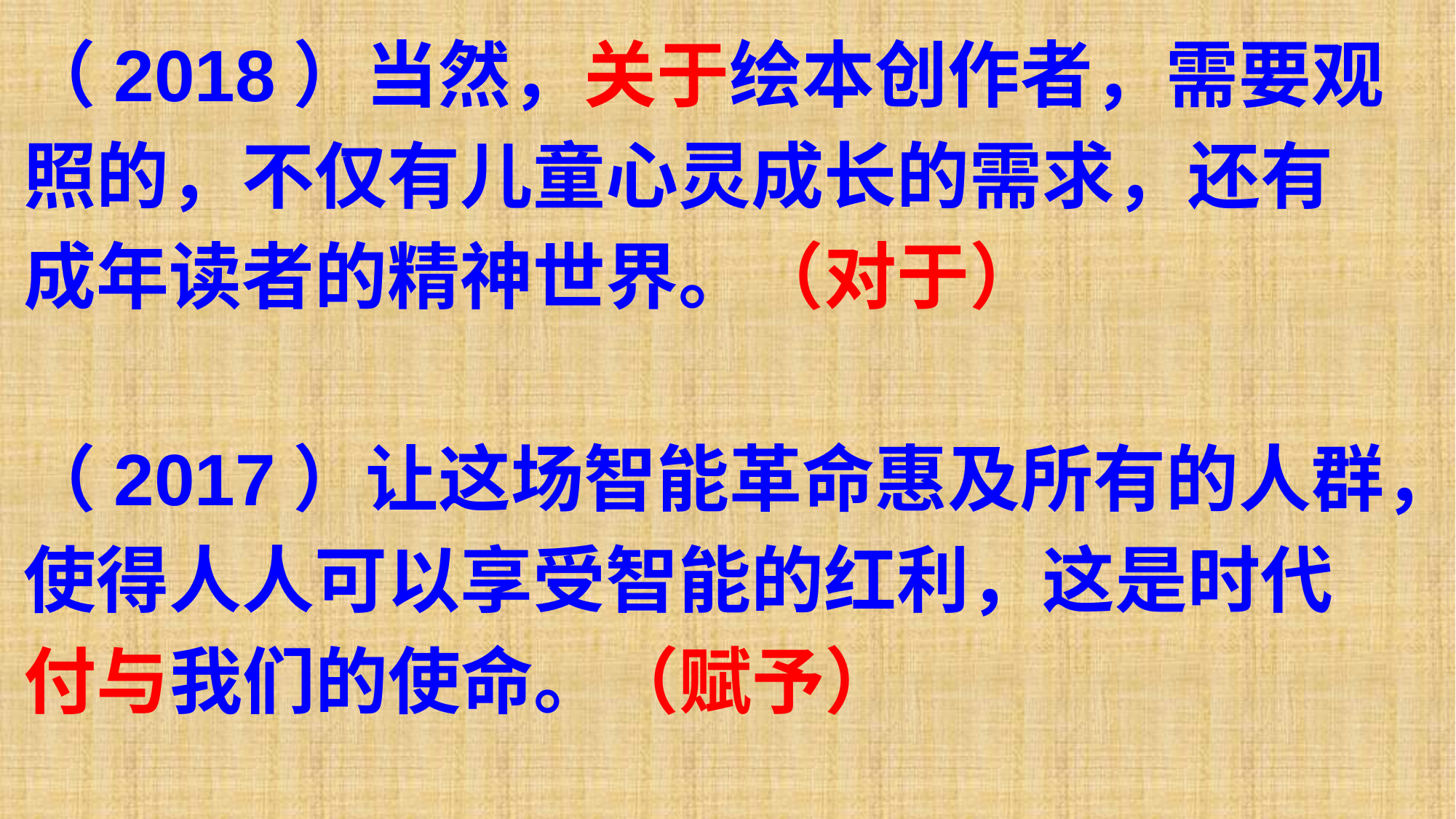

（2018）当然，关于绘本创作者，需要观照的，不仅有儿童心灵成长的需求，还有成年读者的精神世界。（对于）

（2017）让这场智能革命惠及所有的人群，使得人人可以享受智能的红利，这是时代付与我们的使命。（赋予）